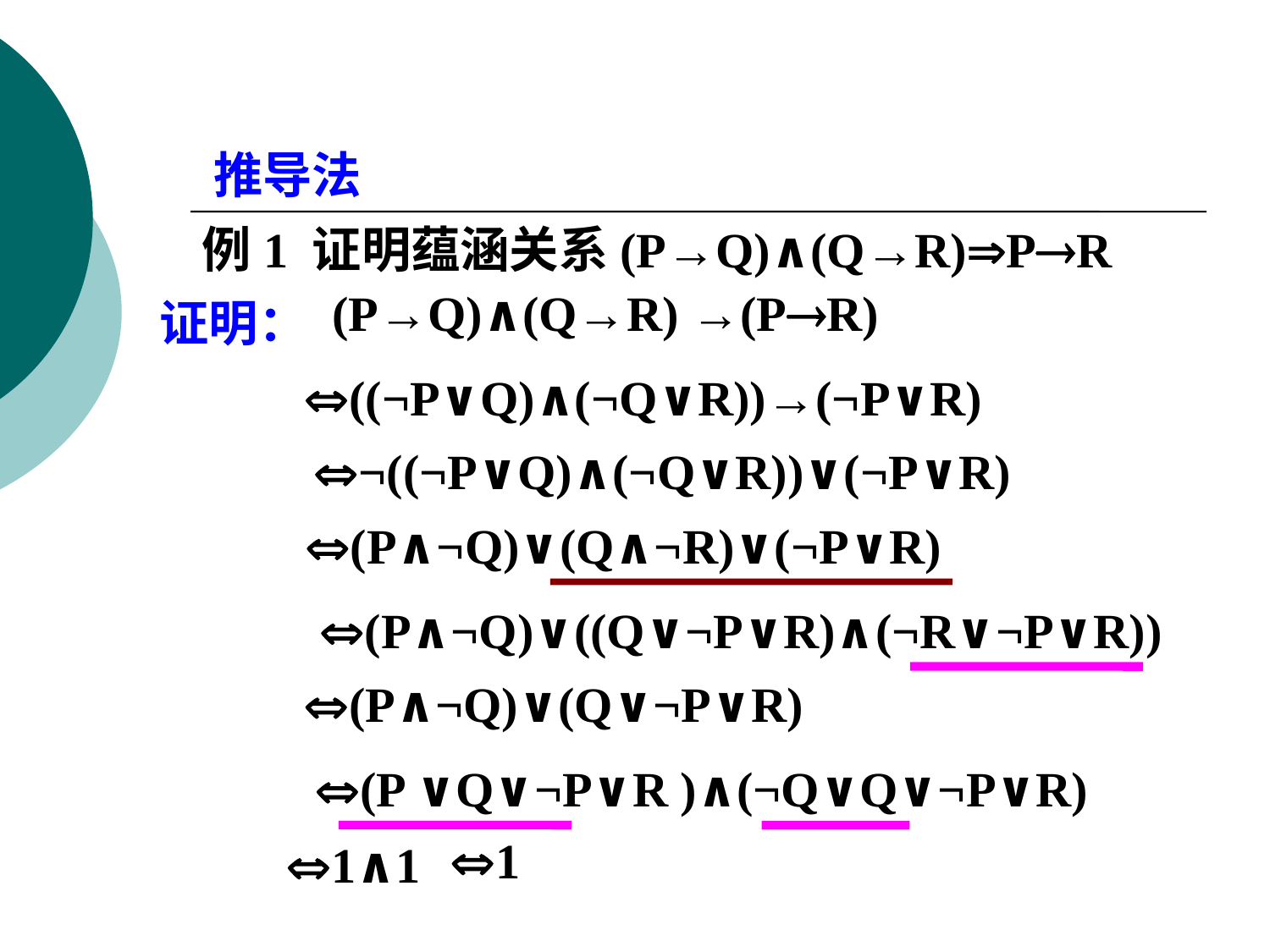

推导法
例1 证明蕴涵关系(P→Q)∧(Q→R)⇒P→R

(P→Q)∧(Q→R) →(P→R)
证明：
⇔((¬P∨Q)∧(¬Q∨R))→(¬P∨R)
⇔¬((¬P∨Q)∧(¬Q∨R))∨(¬P∨R)
⇔(P∧¬Q)∨(Q∧¬R)∨(¬P∨R)

⇔(P∧¬Q)∨((Q∨¬P∨R)∧(¬R∨¬P∨R))
⇔(P∧¬Q)∨(Q∨¬P∨R)

⇔(P ∨Q∨¬P∨R )∧(¬Q∨Q∨¬P∨R)
⇔1

⇔1∧1